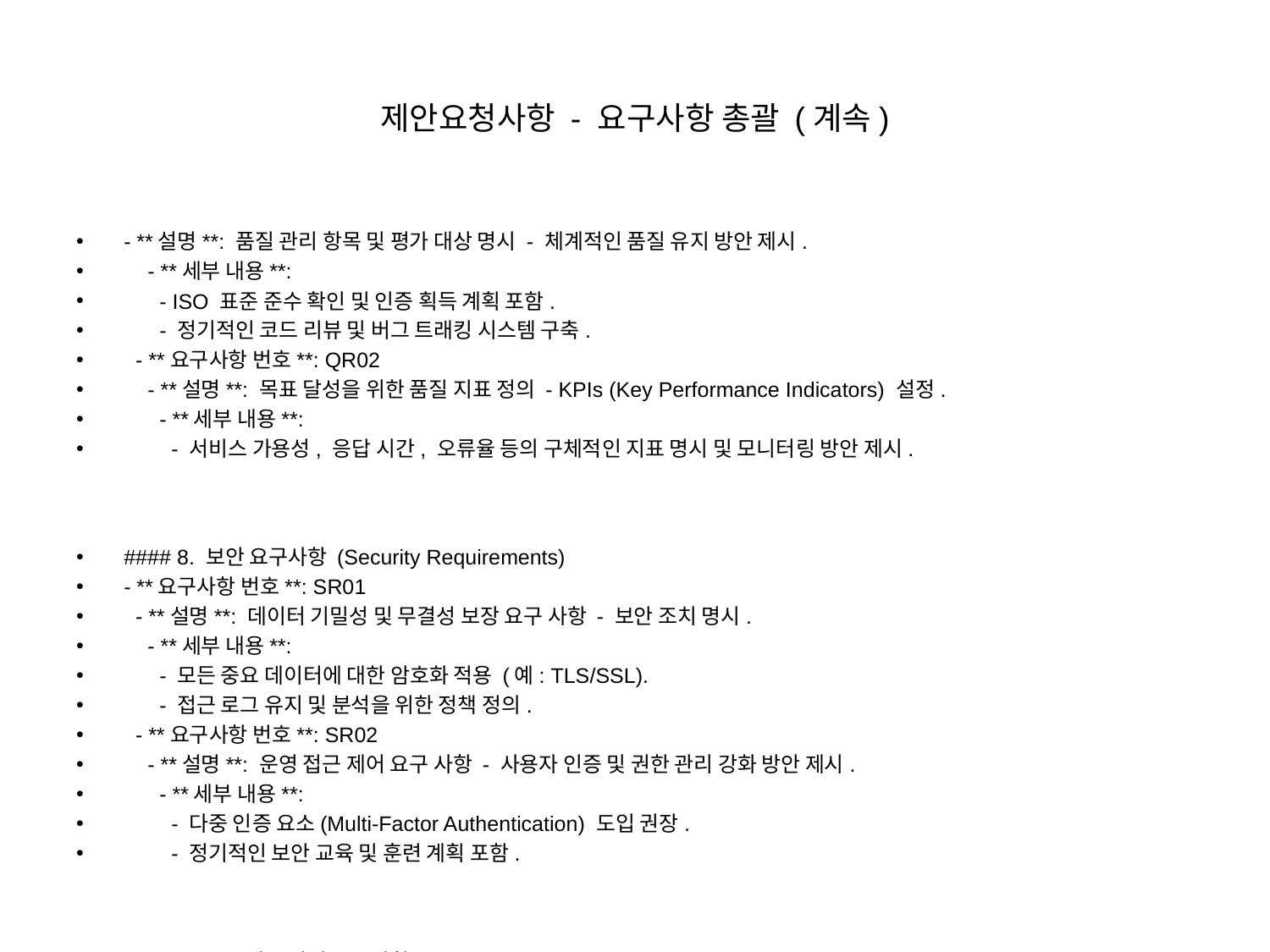

# 제안요청사항 - 요구사항 총괄 (계속)
- **설명**: 품질 관리 항목 및 평가 대상 명시 - 체계적인 품질 유지 방안 제시.
    - **세부 내용**:
      - ISO 표준 준수 확인 및 인증 획득 계획 포함.
      - 정기적인 코드 리뷰 및 버그 트래킹 시스템 구축.
  - **요구사항 번호**: QR02
    - **설명**: 목표 달성을 위한 품질 지표 정의 - KPIs (Key Performance Indicators) 설정.
      - **세부 내용**:
        - 서비스 가용성, 응답 시간, 오류율 등의 구체적인 지표 명시 및 모니터링 방안 제시.

#### 8. 보안 요구사항 (Security Requirements)
- **요구사항 번호**: SR01
  - **설명**: 데이터 기밀성 및 무결성 보장 요구 사항 - 보안 조치 명시.
    - **세부 내용**:
      - 모든 중요 데이터에 대한 암호화 적용 (예: TLS/SSL).
      - 접근 로그 유지 및 분석을 위한 정책 정의.
  - **요구사항 번호**: SR02
    - **설명**: 운영 접근 제어 요구 사항 - 사용자 인증 및 권한 관리 강화 방안 제시.
      - **세부 내용**:
        - 다중 인증 요소(Multi-Factor Authentication) 도입 권장.
        - 정기적인 보안 교육 및 훈련 계획 포함.

#### 9. 프로젝트 관리 요구사항 (Project Management Requirements)
- **요구사항 번호**: PMR01